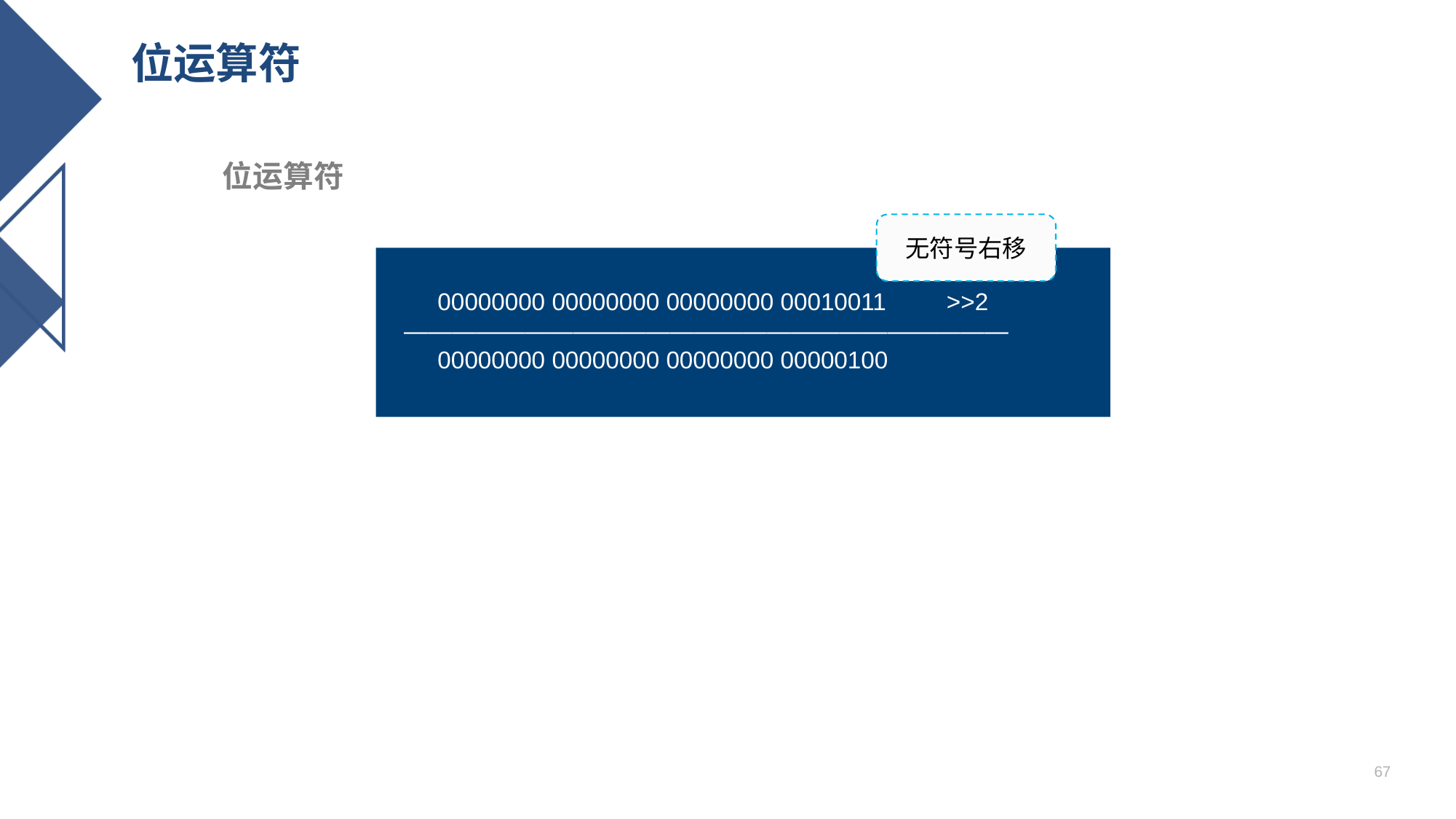

# 位运算符
位运算符
无符号右移

     00000000 00000000 00000000 00010011         >>2
—————————————————————————
     00000000 00000000 00000000 00000100
67